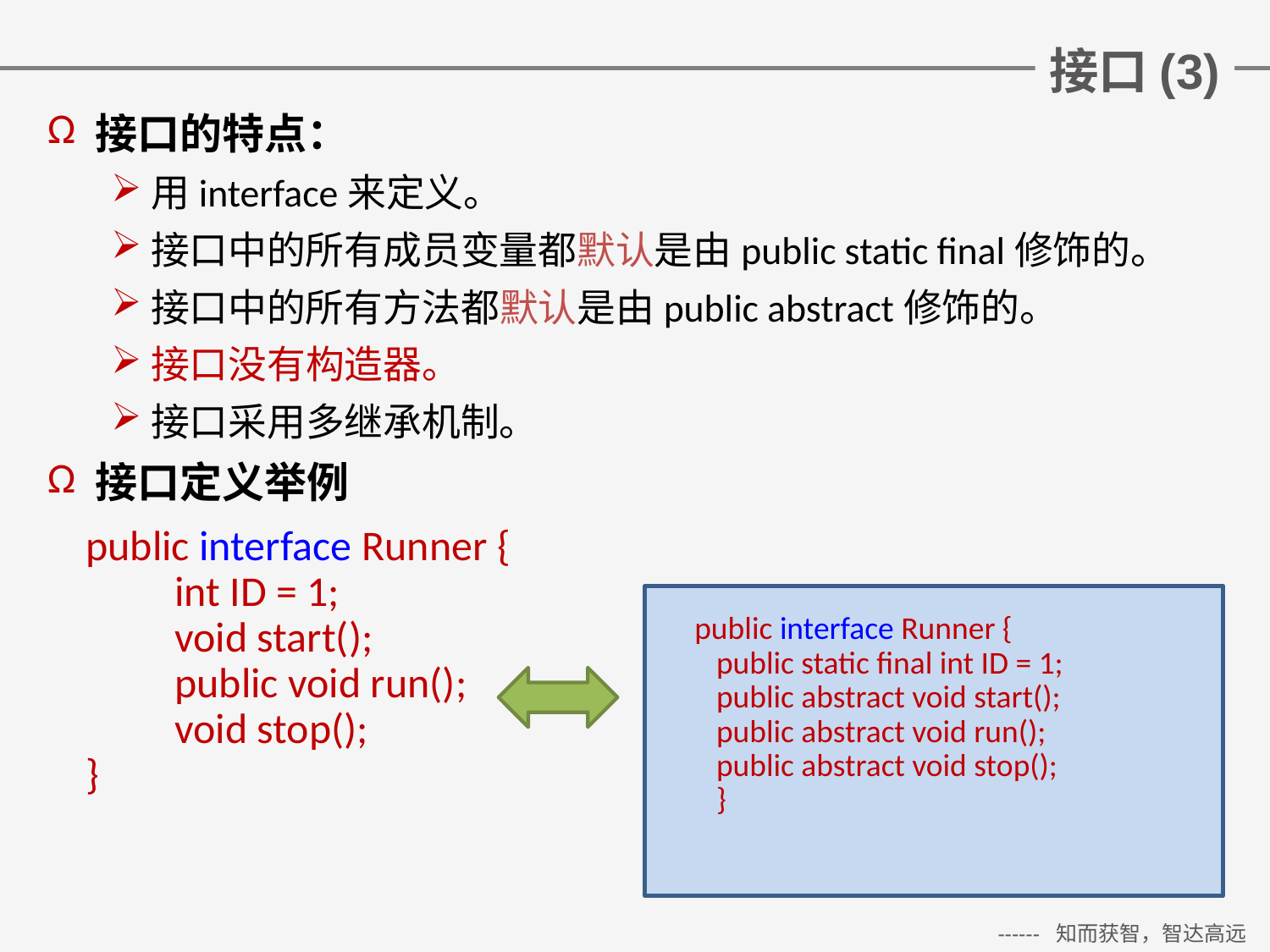

# 接口(3)
接口的特点：
用interface来定义。
接口中的所有成员变量都默认是由public static final修饰的。
接口中的所有方法都默认是由public abstract修饰的。
接口没有构造器。
接口采用多继承机制。
接口定义举例
    public interface Runner {
	int ID = 1;
	void start();
	public void run();
	void stop();
    }

 public interface Runner {
    public static final int ID = 1;
    public abstract void start();
    public abstract void run();
    public abstract void stop();
    }